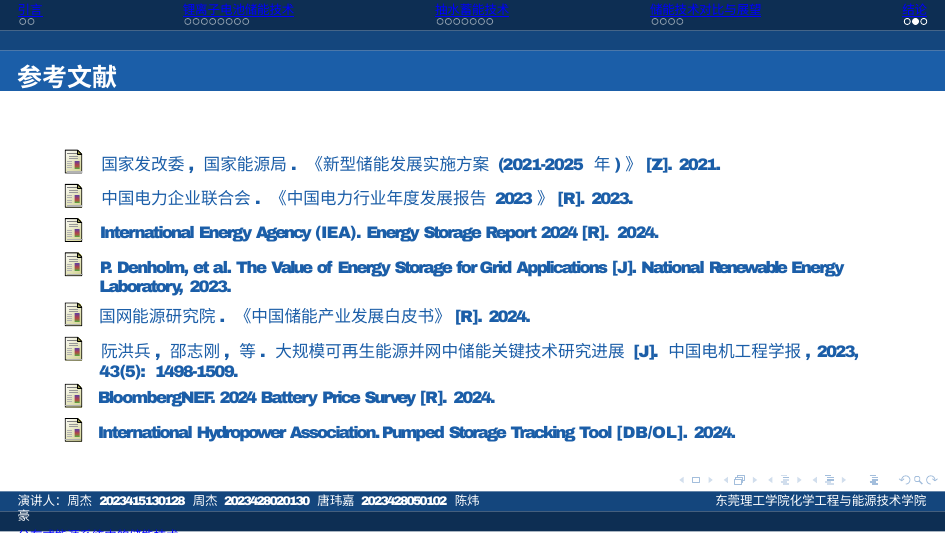

引言
锂离子电池储能技术
抽水蓄能技术
储能技术对比与展望
结论

参考文献

        国家发改委, 国家能源局. 《新型储能发展实施方案 (2021-2025 年)》[Z]. 2021.
        中国电力企业联合会. 《中国电力行业年度发展报告 2023》[R]. 2023.
      International Energy Agency (IEA). Energy Storage Report 2024 [R]. 2024.
      P. Denholm, et al. The Value of Energy Storage for Grid Applications [J]. National Renewable Energy  Laboratory, 2023.
        国网能源研究院. 《中国储能产业发展白皮书》[R]. 2024.
        阮洪兵, 邵志刚, 等. 大规模可再生能源并网中储能关键技术研究进展 [J]. 中国电机工程学报, 2023, 43(5):  1498-1509.
      BloombergNEF. 2024 Battery Price Survey [R]. 2024.
      International Hydropower Association. Pumped Storage Tracking Tool [DB/OL]. 2024.

演讲人：周杰 2023415130128 周杰 2023428020130 唐玮嘉 2023428050102 陈炜豪
分布式能源系统中的储能技术
东莞理工学院化学工程与能源技术学院